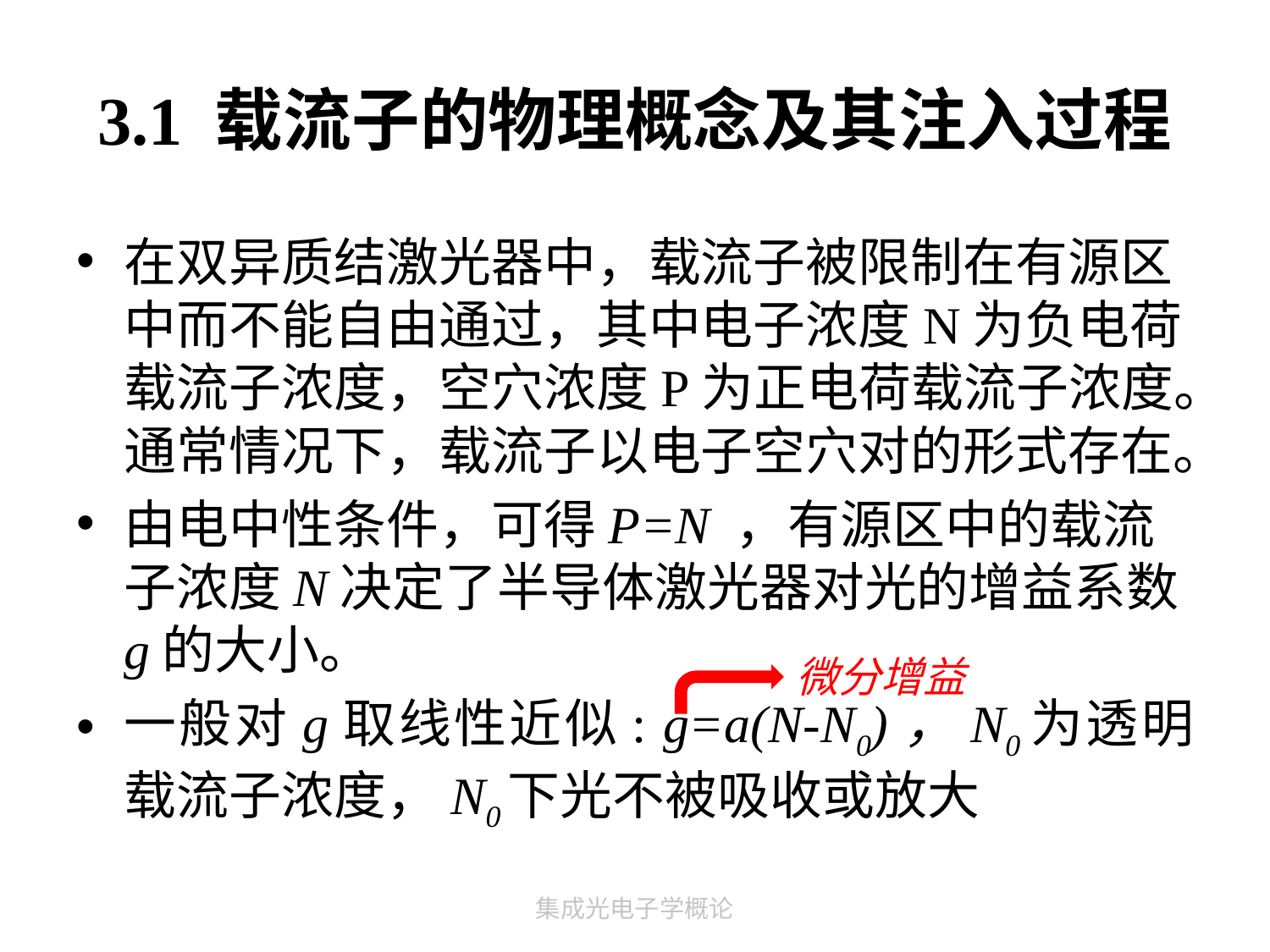

# 3.1 载流子的物理概念及其注入过程
在双异质结激光器中，载流子被限制在有源区中而不能自由通过，其中电子浓度N为负电荷载流子浓度，空穴浓度P为正电荷载流子浓度。通常情况下，载流子以电子空穴对的形式存在。
由电中性条件，可得P=N ，有源区中的载流子浓度N决定了半导体激光器对光的增益系数g的大小。
一般对g取线性近似: g=a(N-N0)，N0为透明载流子浓度，N0下光不被吸收或放大

微分增益

集成光电子学概论
3